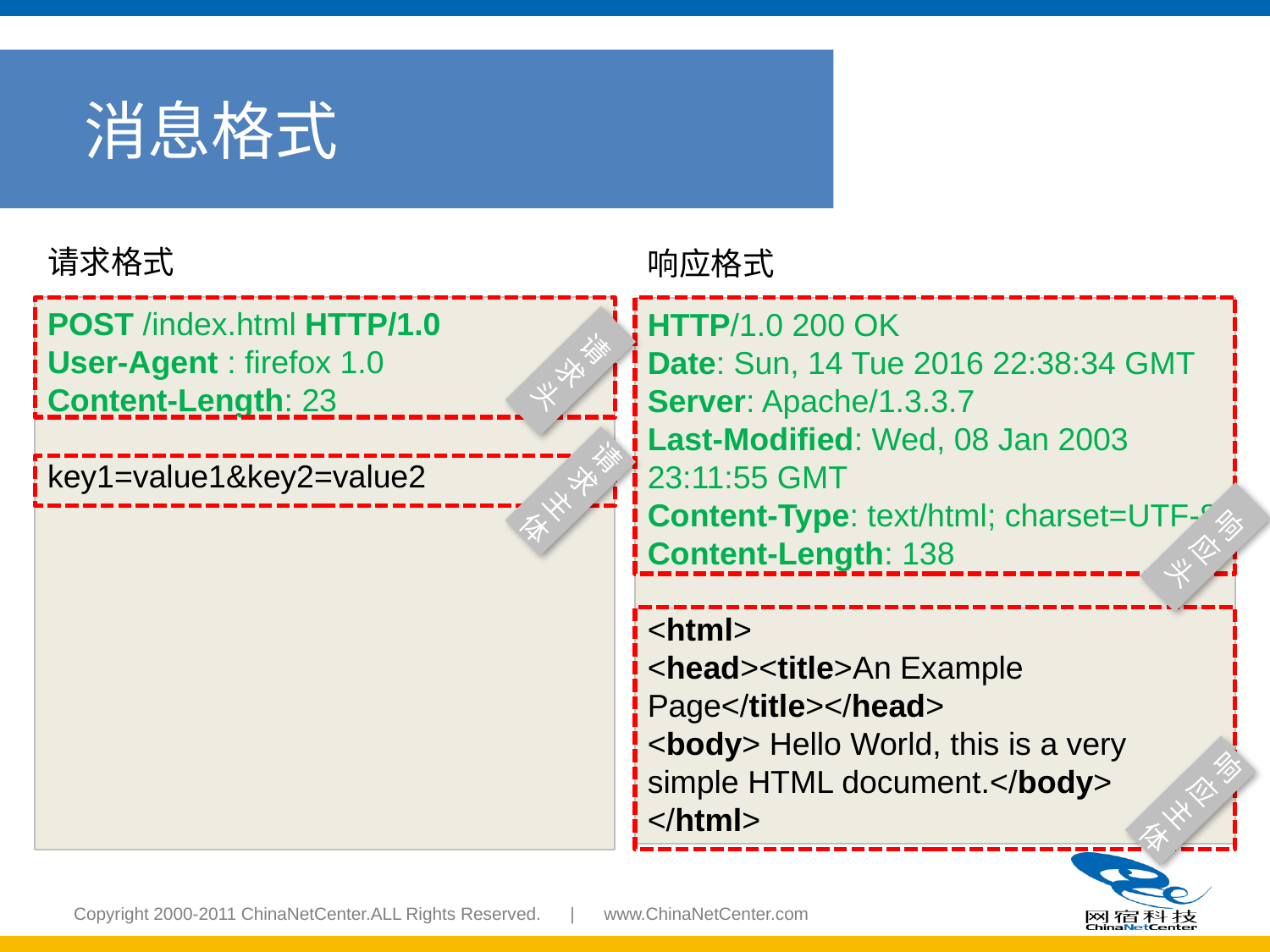

消息格式
请求格式
响应格式
POST /index.html HTTP/1.0
User-Agent : firefox 1.0
Content-Length: 23

key1=value1&key2=value2

HTTP/1.0 200 OK
Date: Sun, 14 Tue 2016 22:38:34 GMT
Server: Apache/1.3.3.7
Last-Modified: Wed, 08 Jan 2003 23:11:55 GMT
Content-Type: text/html; charset=UTF-8
Content-Length: 138

<html>
<head><title>An Example Page</title></head>
<body> Hello World, this is a very simple HTML document.</body>
</html>
请求头
请求主体

响应头

响应主体